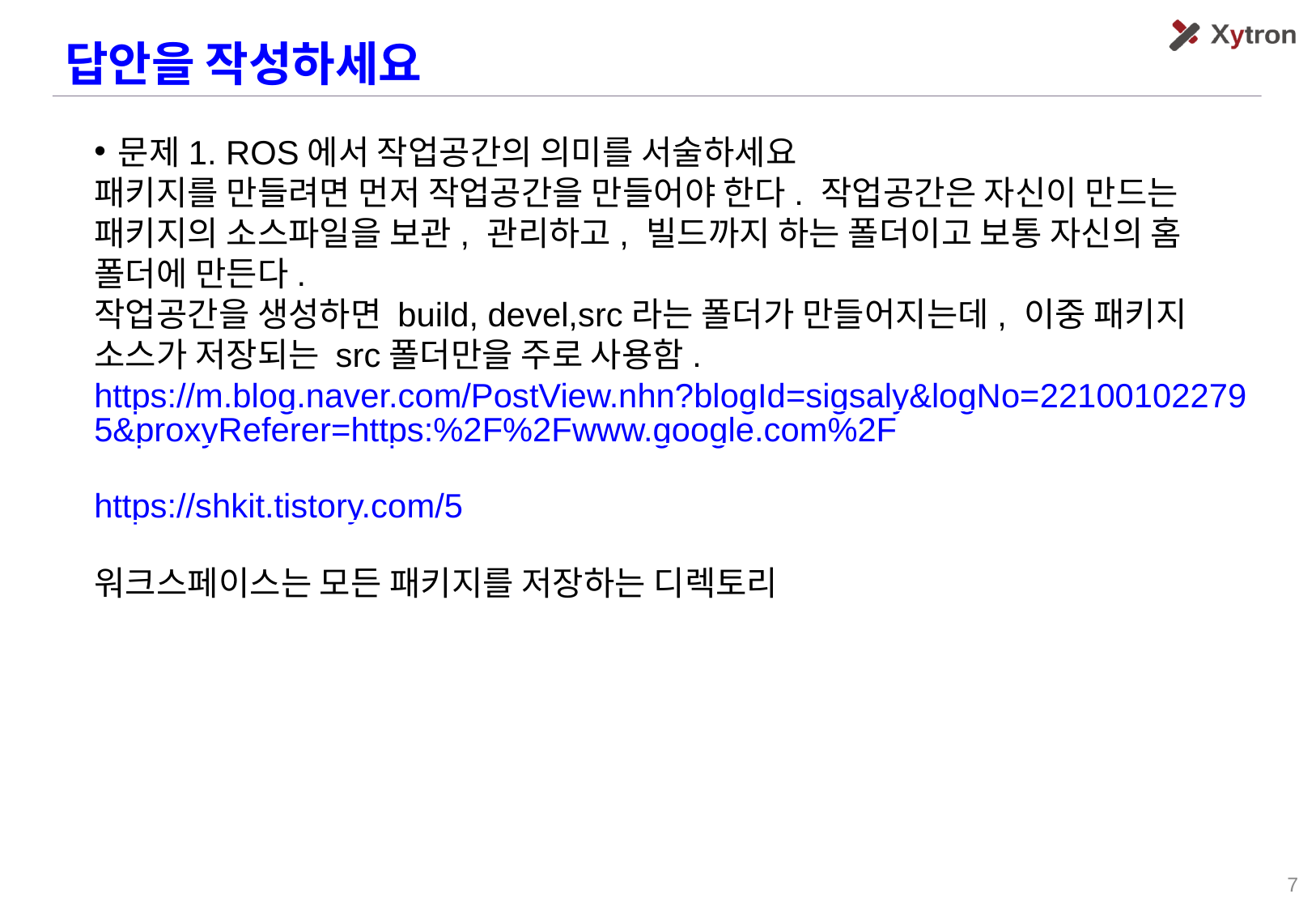

답안을 작성하세요
문제1. ROS에서 작업공간의 의미를 서술하세요
패키지를 만들려면 먼저 작업공간을 만들어야 한다. 작업공간은 자신이 만드는 패키지의 소스파일을 보관, 관리하고, 빌드까지 하는 폴더이고 보통 자신의 홈 폴더에 만든다.
작업공간을 생성하면 build, devel,src라는 폴더가 만들어지는데, 이중 패키지 소스가 저장되는 src폴더만을 주로 사용함.
https://m.blog.naver.com/PostView.nhn?blogId=sigsaly&logNo=221001022795&proxyReferer=https:%2F%2Fwww.google.com%2F

https://shkit.tistory.com/5

워크스페이스는 모든 패키지를 저장하는 디렉토리
7